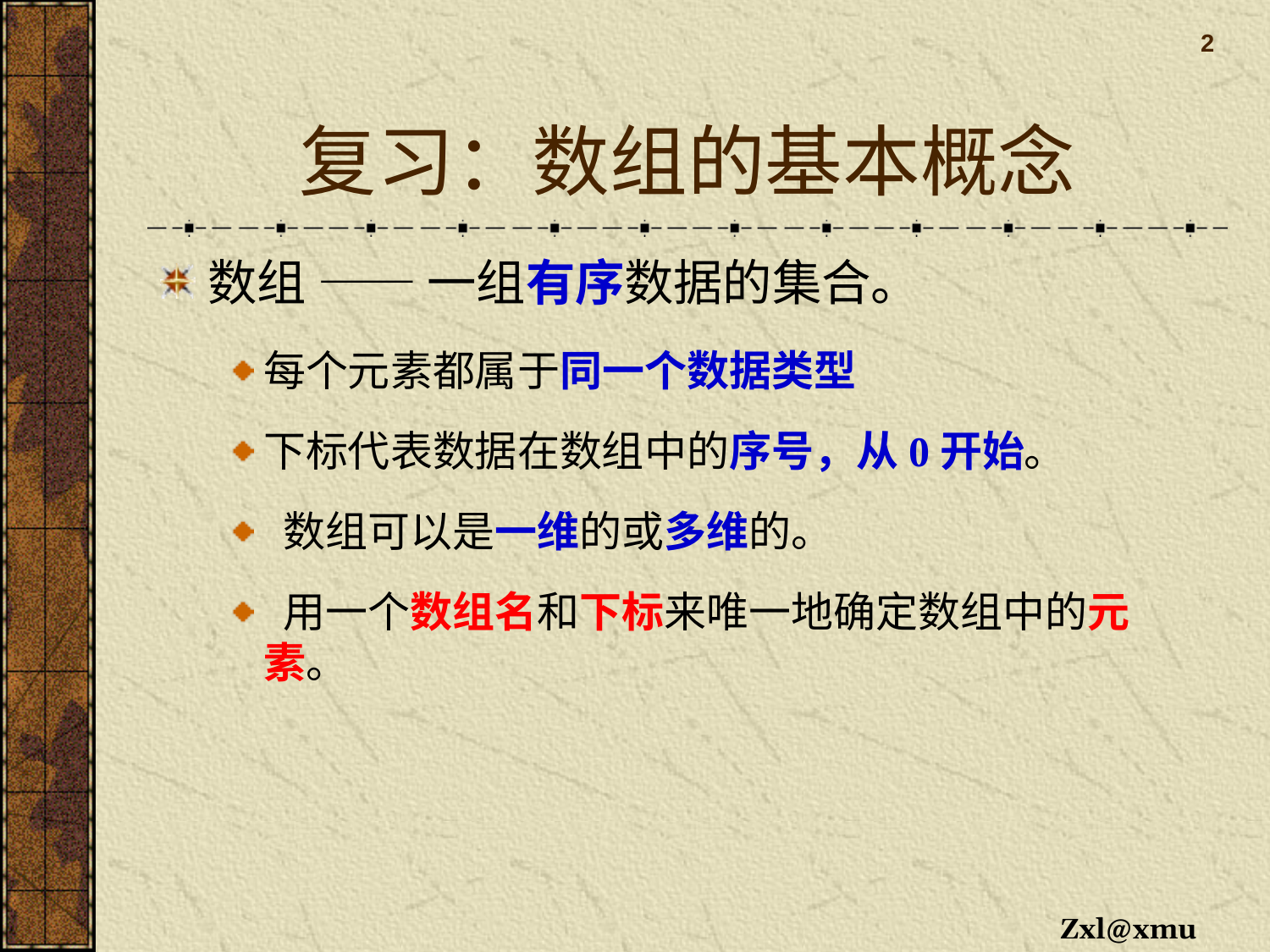

2
# 复习：数组的基本概念
数组 —— 一组有序数据的集合。
每个元素都属于同一个数据类型
下标代表数据在数组中的序号，从0开始。
 数组可以是一维的或多维的。
 用一个数组名和下标来唯一地确定数组中的元素。